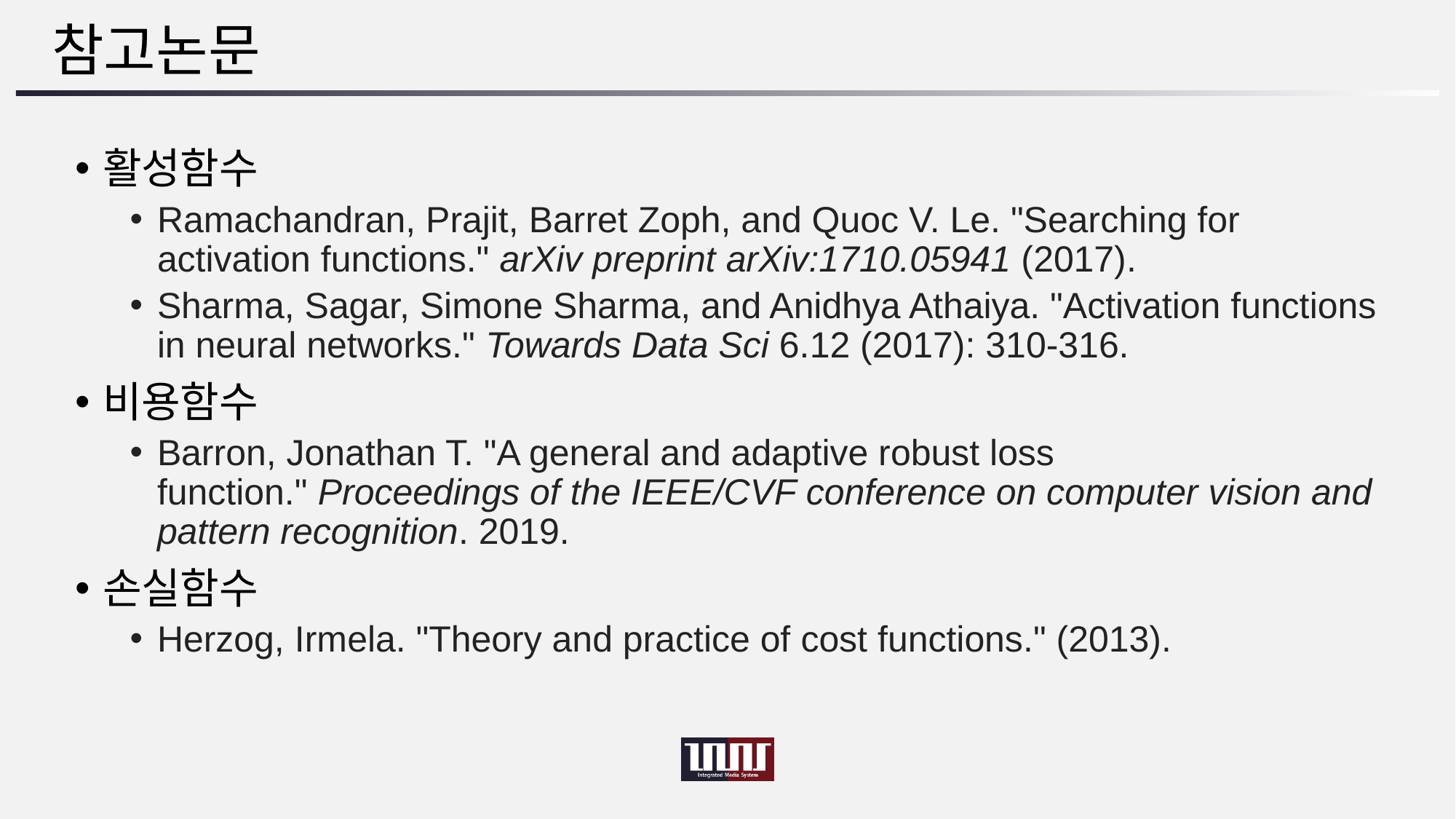

# 참고논문
활성함수
Ramachandran, Prajit, Barret Zoph, and Quoc V. Le. "Searching for activation functions." arXiv preprint arXiv:1710.05941 (2017).
Sharma, Sagar, Simone Sharma, and Anidhya Athaiya. "Activation functions in neural networks." Towards Data Sci 6.12 (2017): 310-316.
비용함수
Barron, Jonathan T. "A general and adaptive robust loss function." Proceedings of the IEEE/CVF conference on computer vision and pattern recognition. 2019.
손실함수
Herzog, Irmela. "Theory and practice of cost functions." (2013).